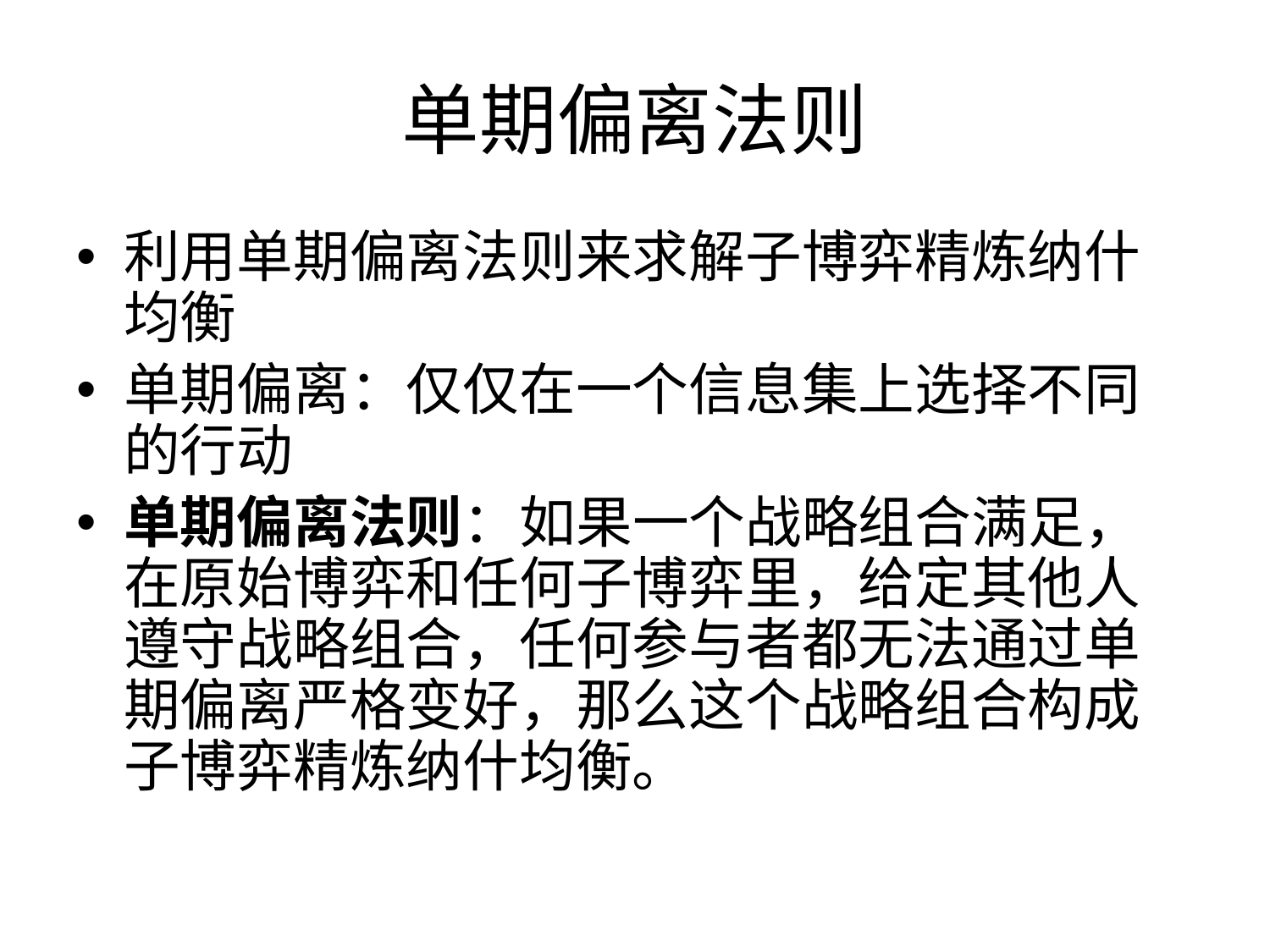

单期偏离法则
利用单期偏离法则来求解子博弈精炼纳什均衡
单期偏离：仅仅在一个信息集上选择不同的行动
单期偏离法则：如果一个战略组合满足，在原始博弈和任何子博弈里，给定其他人遵守战略组合，任何参与者都无法通过单期偏离严格变好，那么这个战略组合构成子博弈精炼纳什均衡。